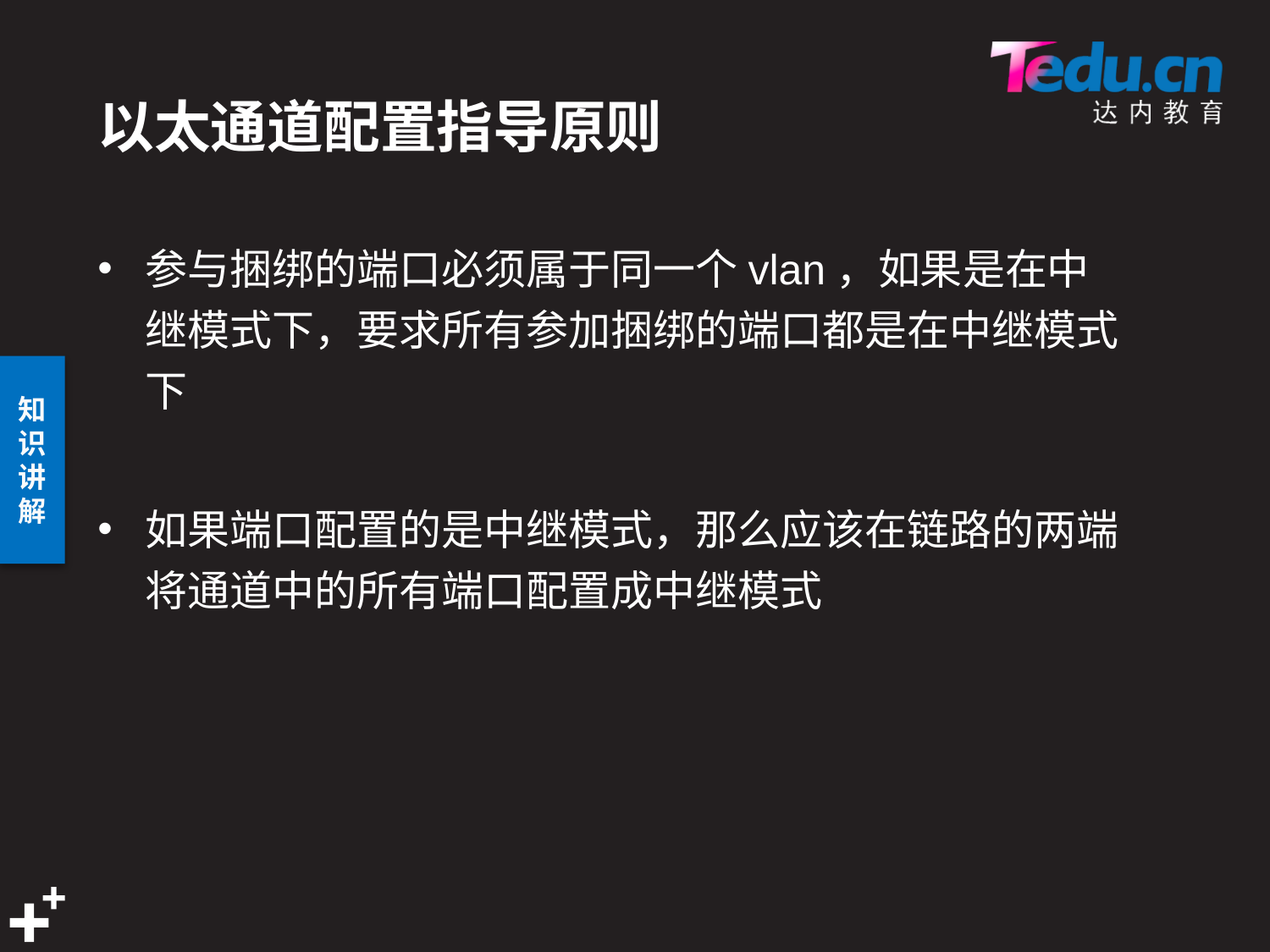

# 以太通道配置指导原则
参与捆绑的端口必须属于同一个vlan，如果是在中继模式下，要求所有参加捆绑的端口都是在中继模式下

如果端口配置的是中继模式，那么应该在链路的两端将通道中的所有端口配置成中继模式